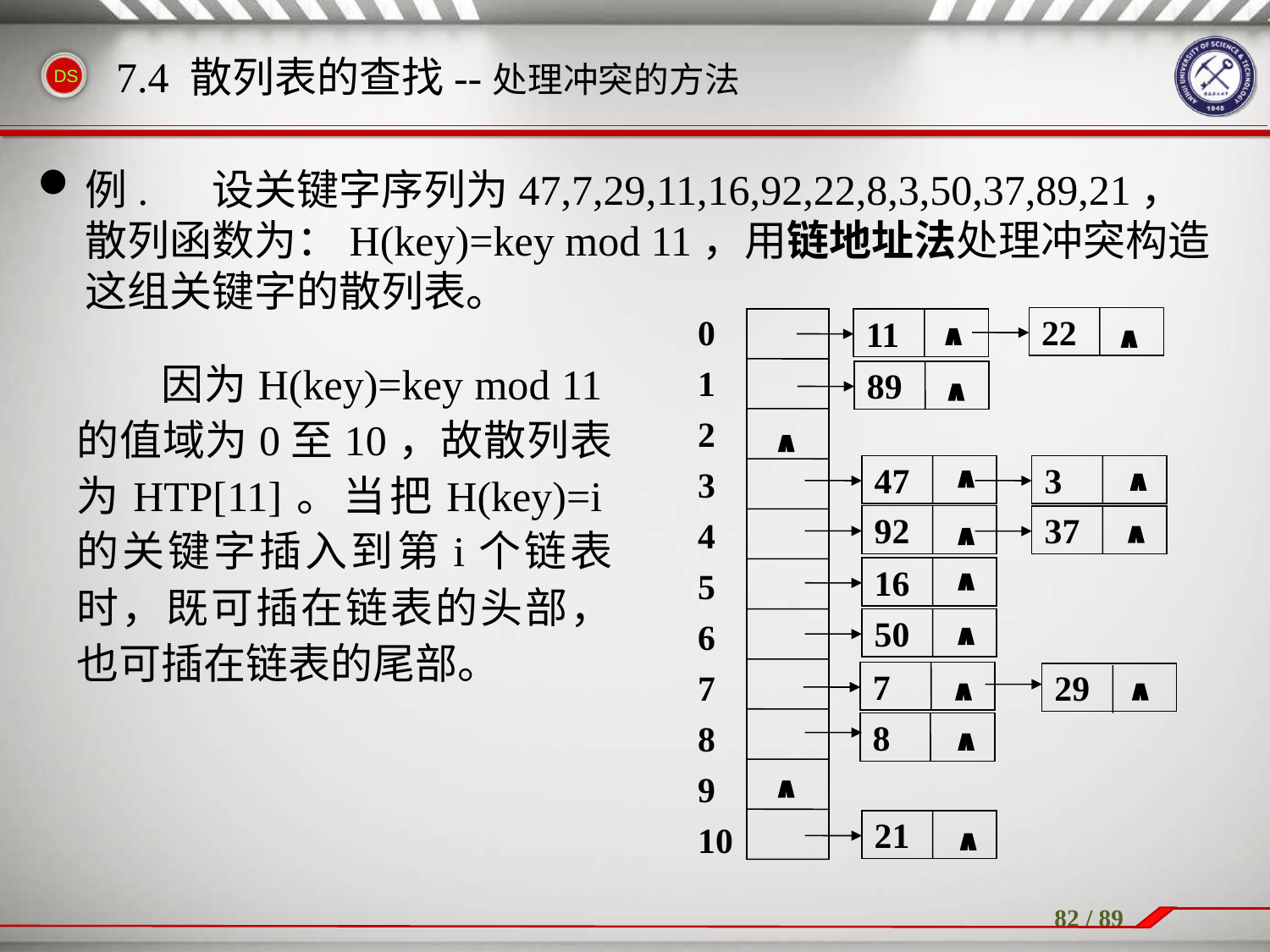

7.4 散列表的查找--处理冲突的方法
例.	设关键字序列为47,7,29,11,16,92,22,8,3,50,37,89,21，散列函数为：H(key)=key mod 11，用链地址法处理冲突构造这组关键字的散列表。

0
1
2
3
4
5
6
7
8
9
10

22

11

^
^
       因为H(key)=key mod 11的值域为0至10，故散列表为HTP[11]。当把H(key)=i的关键字插入到第i个链表时，既可插在链表的头部，也可插在链表的尾部。
89

^
^
^
47

3

^
92

37

^
^
^
16

50

^
7

29

^
^
8

^
^
21

^